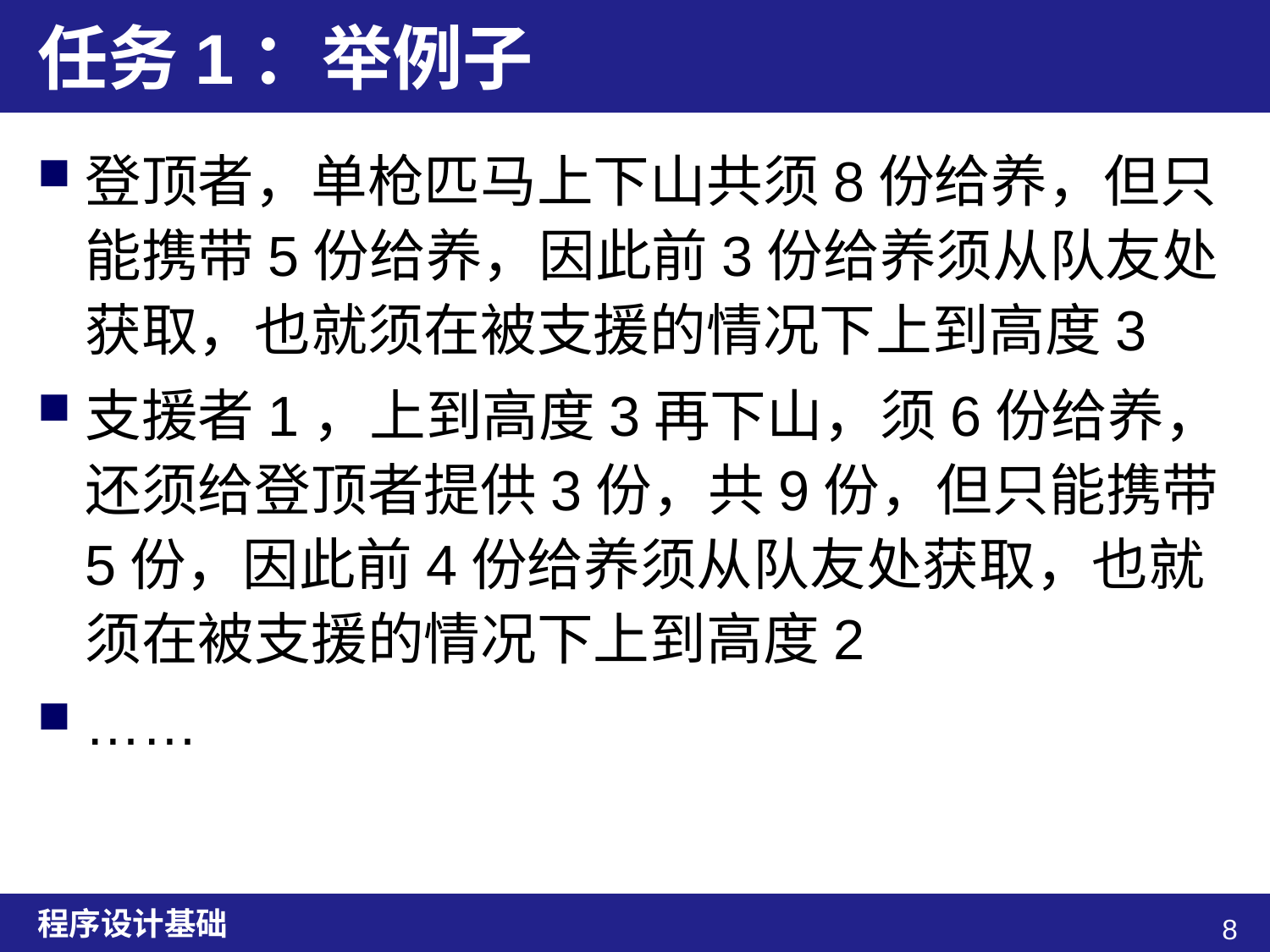

# 任务1：举例子
登顶者，单枪匹马上下山共须8份给养，但只能携带5份给养，因此前3份给养须从队友处获取，也就须在被支援的情况下上到高度3
支援者1，上到高度3再下山，须6份给养，还须给登顶者提供3份，共9份，但只能携带5份，因此前4份给养须从队友处获取，也就须在被支援的情况下上到高度2
……